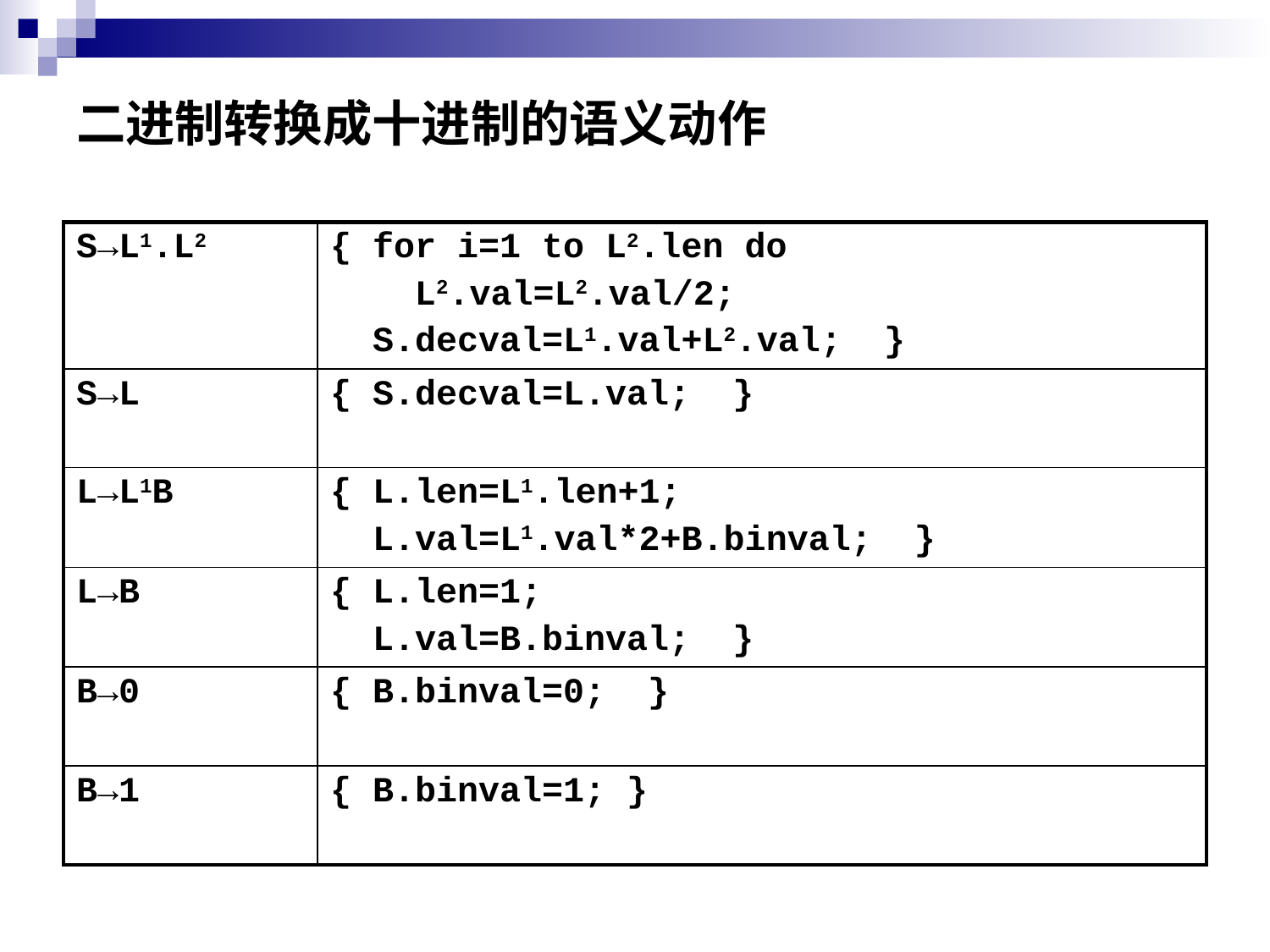

# 二进制转换成十进制的语义动作
| S→L1.L2 | { for i=1 to L2.len do L2.val=L2.val/2; S.decval=L1.val+L2.val; } |
| --- | --- |
| S→L | { S.decval=L.val; } |
| L→L1B | { L.len=L1.len+1; L.val=L1.val\*2+B.binval; } |
| L→B | { L.len=1; L.val=B.binval; } |
| B→0 | { B.binval=0; } |
| B→1 | { B.binval=1; } |